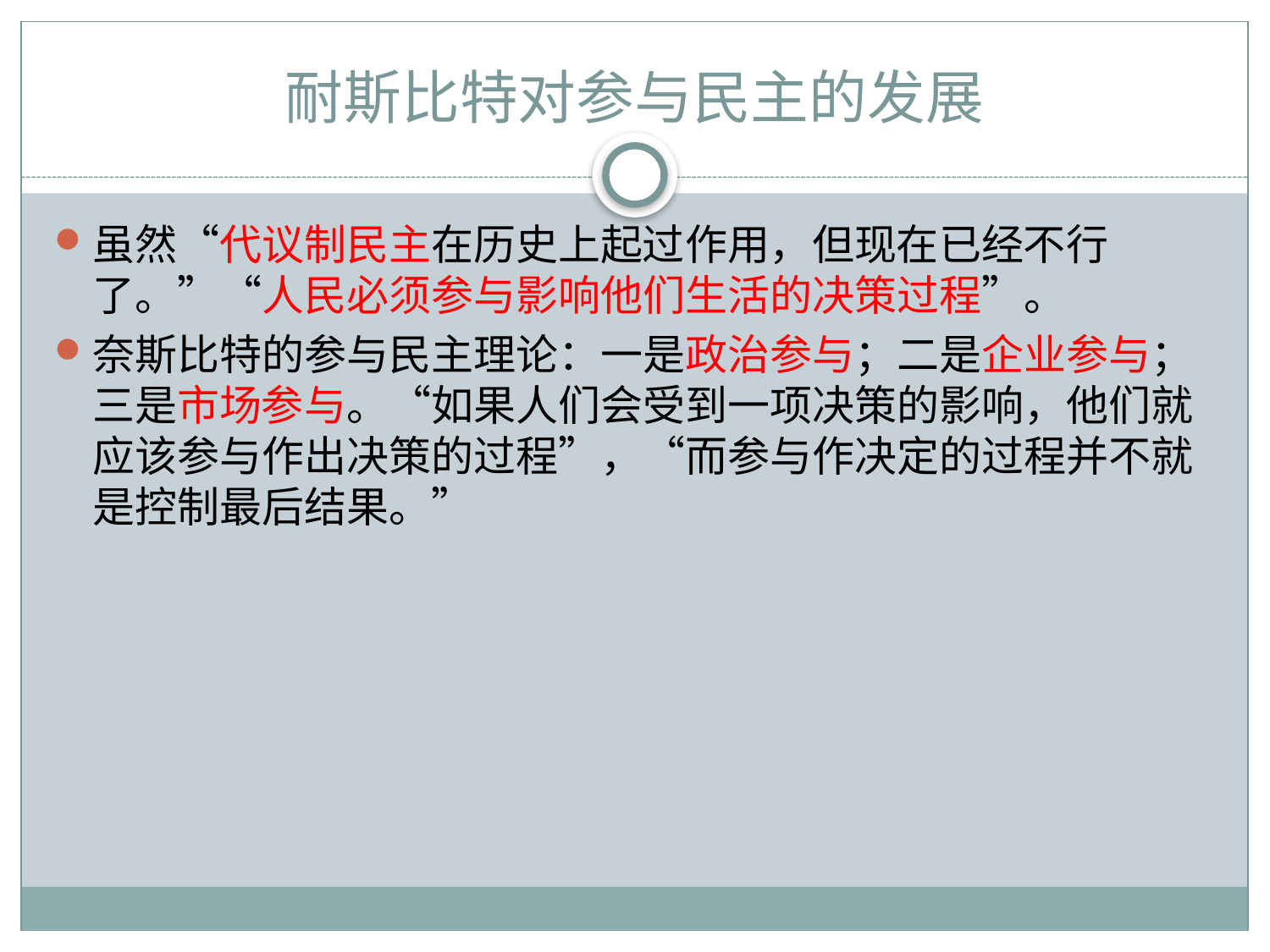

# 耐斯比特对参与民主的发展
虽然“代议制民主在历史上起过作用，但现在已经不行了。”“人民必须参与影响他们生活的决策过程”。
奈斯比特的参与民主理论：一是政治参与；二是企业参与；三是市场参与。“如果人们会受到一项决策的影响，他们就应该参与作出决策的过程”，“而参与作决定的过程并不就是控制最后结果。”